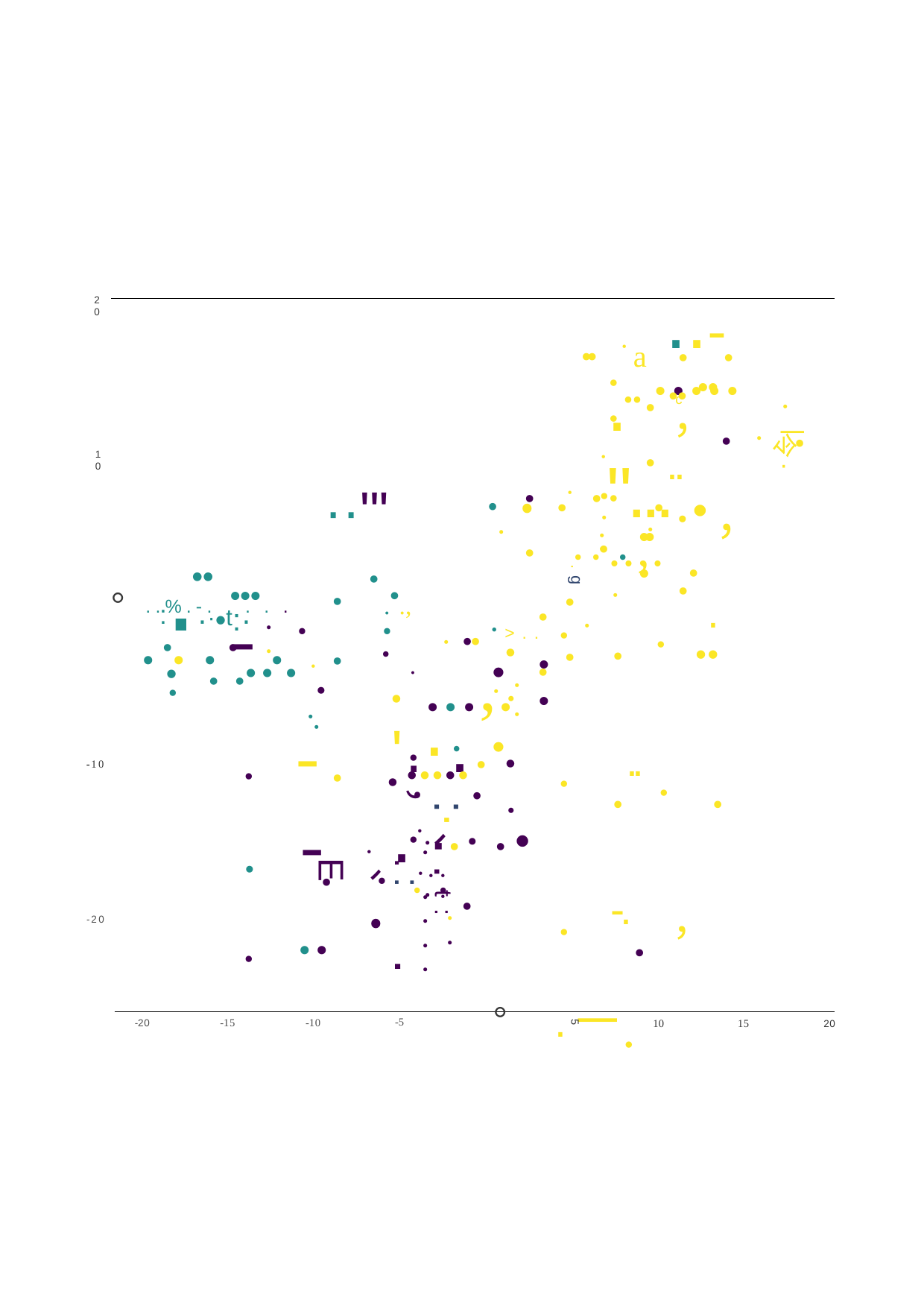

# ．	..-··
20

．．，．．，．
••	a
•• ••
. "...
••．•
．．
•••••
.．...．.．.．...．.．-..，.一．
．
一·
c
．令．
．．
••
10
．．．．•••
··"'
．
．
．．
．
．
•••
.··•t:·•
..,.
．
．
．
．
••
．.•.,．•.	．
．．
. g
．．
•••
。
...-.
..%.-. .... ．．．
:
．
．．
．•．•
．．
．．
．
>..
．．
．．．．．
···．-．-．..
...,.
••
．
．．
．
．
'.·..
．•．．．．••．
．
•••••
-10
．．，．
:· . . t :
. :	E
．
、．．．． ． ．．
．．．．．．．、
．．．
-20
.
。

-5
-15
-10
10
15
-20
20
5